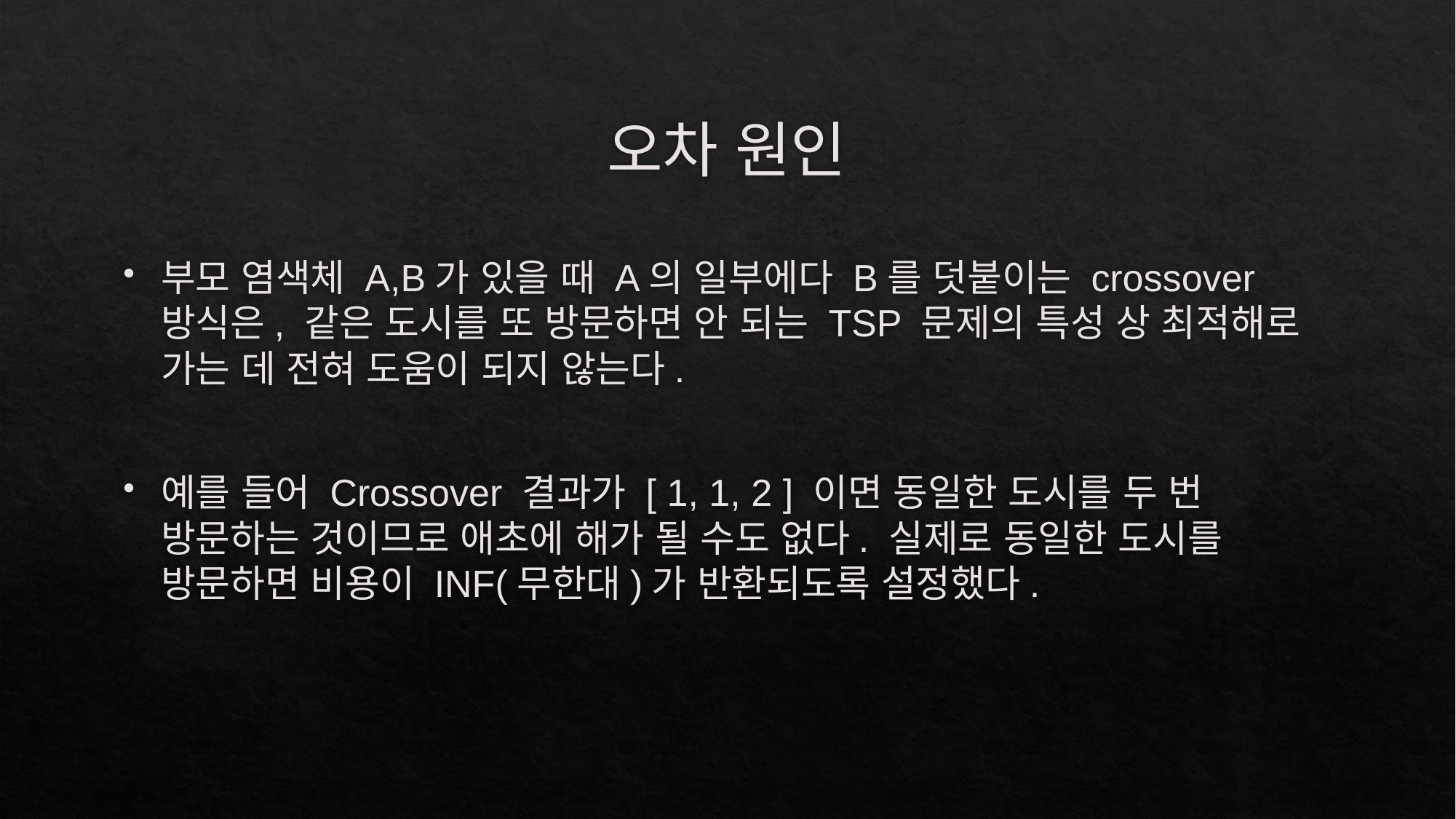

# 오차 원인
부모 염색체 A,B가 있을 때 A의 일부에다 B를 덧붙이는 crossover 방식은, 같은 도시를 또 방문하면 안 되는 TSP 문제의 특성 상 최적해로 가는 데 전혀 도움이 되지 않는다.

예를 들어 Crossover 결과가 [ 1, 1, 2 ] 이면 동일한 도시를 두 번 방문하는 것이므로 애초에 해가 될 수도 없다. 실제로 동일한 도시를 방문하면 비용이 INF(무한대)가 반환되도록 설정했다.